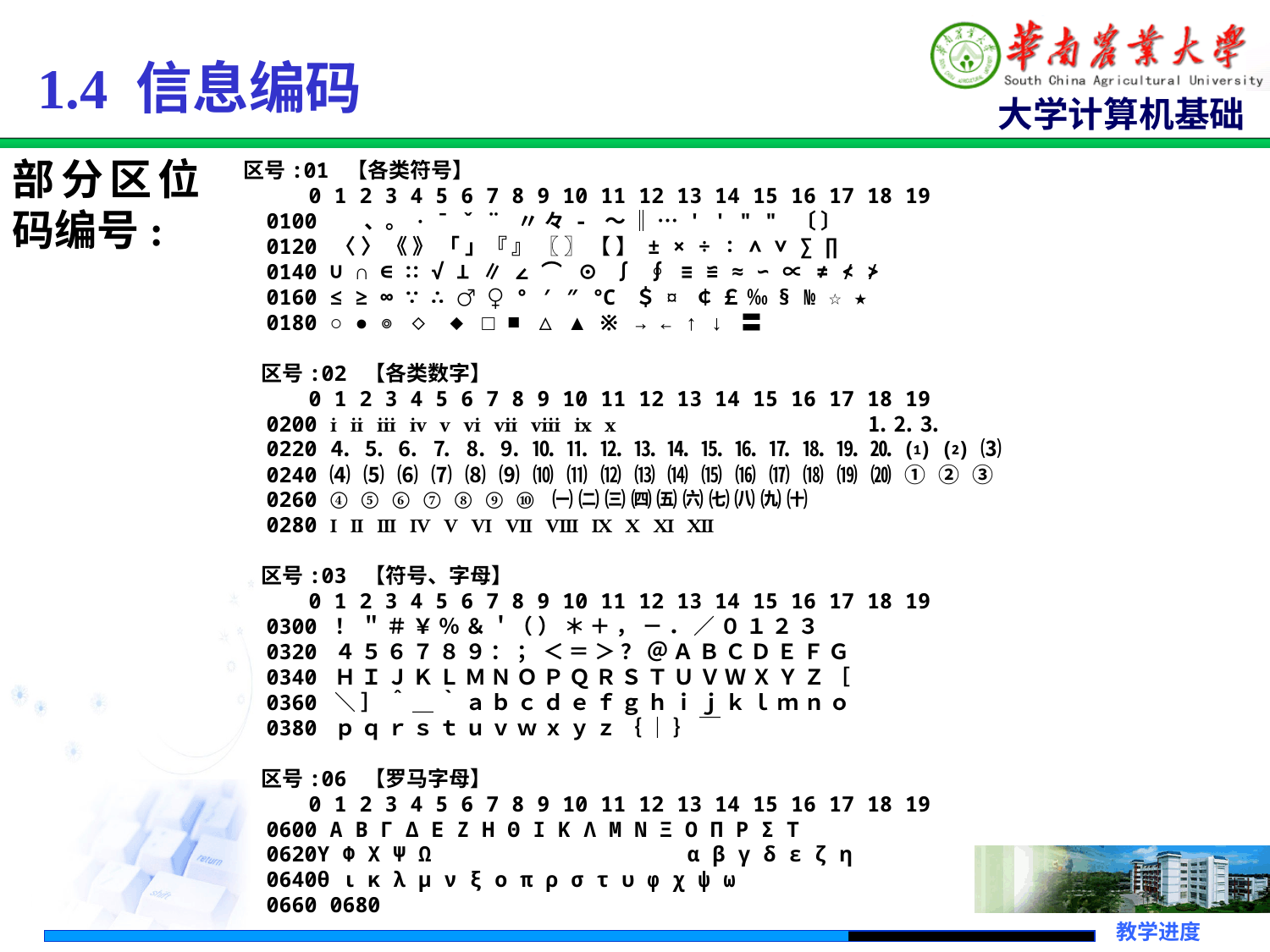

1.4 信息编码
部分区位码编号:
    区号:01 【各类符号】
　　　　0 1 2 3 4 5 6 7 8 9 10 11 12 13 14 15 16 17 18 19
　　0100　　、。 · ˉ ˇ ¨ 〃 々 - ～ ‖ … ' ' " " 〔 〕
　　0120 〈 〉 《 》 「 」『 』 〖 〗 【 】 ± × ÷ ∶ ∧ ∨ ∑ ∏
　　0140 ∪ ∩ ∈ ∷ √ ⊥ ∥ ∠ ⌒ ⊙ ∫ ∮ ≡ ≌ ≈ ∽ ∝ ≠ ≮ ≯
　　0160 ≤ ≥ ∞ ∵ ∴ ♂ ♀ ° ′ ″ ℃ ＄ ¤ ￠ ￡ ‰ § № ☆ ★
　　0180 ○ ● ◎ ◇ ◆ □ ■ △ ▲ ※ → ← ↑ ↓ 〓
　　区号:02 【各类数字】
　　　　0 1 2 3 4 5 6 7 8 9 10 11 12 13 14 15 16 17 18 19
　　0200 ⅰ ⅱ ⅲ ⅳ ⅴ ⅵ ⅶ ⅷ ⅸ ⅹ 　　　　　　　　　　　⒈ ⒉ ⒊
　　0220 ⒋ ⒌ ⒍ ⒎ ⒏ ⒐ ⒑ ⒒ ⒓ ⒔ ⒕ ⒖ ⒗ ⒘ ⒙ ⒚ ⒛ ⑴ ⑵ ⑶
　　0240 ⑷ ⑸ ⑹ ⑺ ⑻ ⑼ ⑽ ⑾ ⑿ ⒀ ⒁ ⒂ ⒃ ⒄ ⒅ ⒆ ⒇ ① ② ③
　　0260 ④ ⑤ ⑥ ⑦ ⑧ ⑨ ⑩ ㈠ ㈡ ㈢ ㈣ ㈤ ㈥ ㈦ ㈧ ㈨ ㈩
　　0280 Ⅰ Ⅱ Ⅲ Ⅳ Ⅴ Ⅵ Ⅶ Ⅷ Ⅸ Ⅹ Ⅺ Ⅻ
　　区号:03 【符号、字母】
　　　　0 1 2 3 4 5 6 7 8 9 10 11 12 13 14 15 16 17 18 19
　　0300 ！ ＂ ＃ ￥ ％ ＆ ＇（ ） ＊ ＋ ， － ． ／ ０ １ ２ ３
　　0320 ４ ５ ６ ７ ８ ９ ： ； ＜ ＝ ＞ ？ ＠ Ａ Ｂ Ｃ Ｄ Ｅ Ｆ Ｇ
　　0340 Ｈ Ｉ Ｊ Ｋ Ｌ Ｍ Ｎ Ｏ Ｐ Ｑ Ｒ Ｓ Ｔ Ｕ Ｖ Ｗ Ｘ Ｙ Ｚ ［
　　0360 ＼ ］ ＾ ＿ ｀ ａ ｂ ｃ ｄ ｅ ｆ ｇ ｈ ｉ ｊ ｋ ｌ ｍ ｎ ｏ
　　0380 ｐ ｑ ｒ ｓ ｔ ｕ ｖ ｗ ｘ ｙ ｚ ｛ ｜ ｝ ￣
　　区号:06 【罗马字母】
　　　　0 1 2 3 4 5 6 7 8 9 10 11 12 13 14 15 16 17 18 19
　　0600 Α Β Γ Δ Ε Ζ Η Θ Ι Κ Λ Μ Ν Ξ Ο Π Ρ Σ Τ
　　0620Υ Φ Χ Ψ Ω 　　　　　　　　　　　α β γ δ ε ζ η
　　0640θ ι κ λ μ ν ξ ο π ρ σ τ υ φ χ ψ ω
　　0660 0680